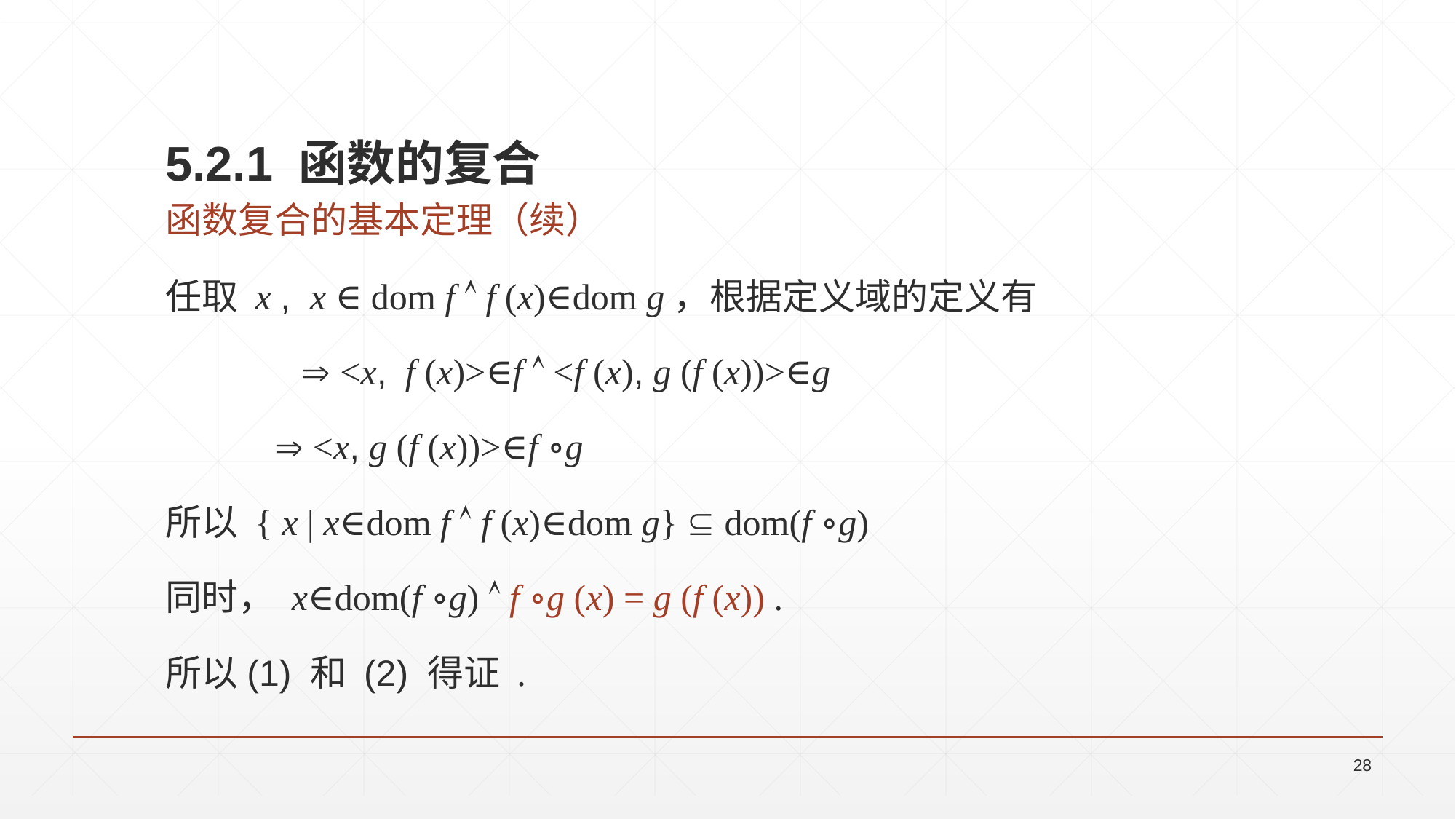

5.2.1 函数的复合
函数复合的基本定理（续）
任取 x ,  x ∈ dom f ∧ f (x)∈dom g，根据定义域的定义有
		⇒ <x,  f (x)>∈f ∧ <f (x), g (f (x))>∈g
            ⇒ <x, g (f (x))>∈f ∘g
所以 { x | x∈dom f ∧ f (x)∈dom g} ⊆ dom(f ∘g)
同时， x∈dom(f ∘g) ∧ f ∘g (x) = g (f (x)) .
所以(1) 和 (2) 得证 .
28